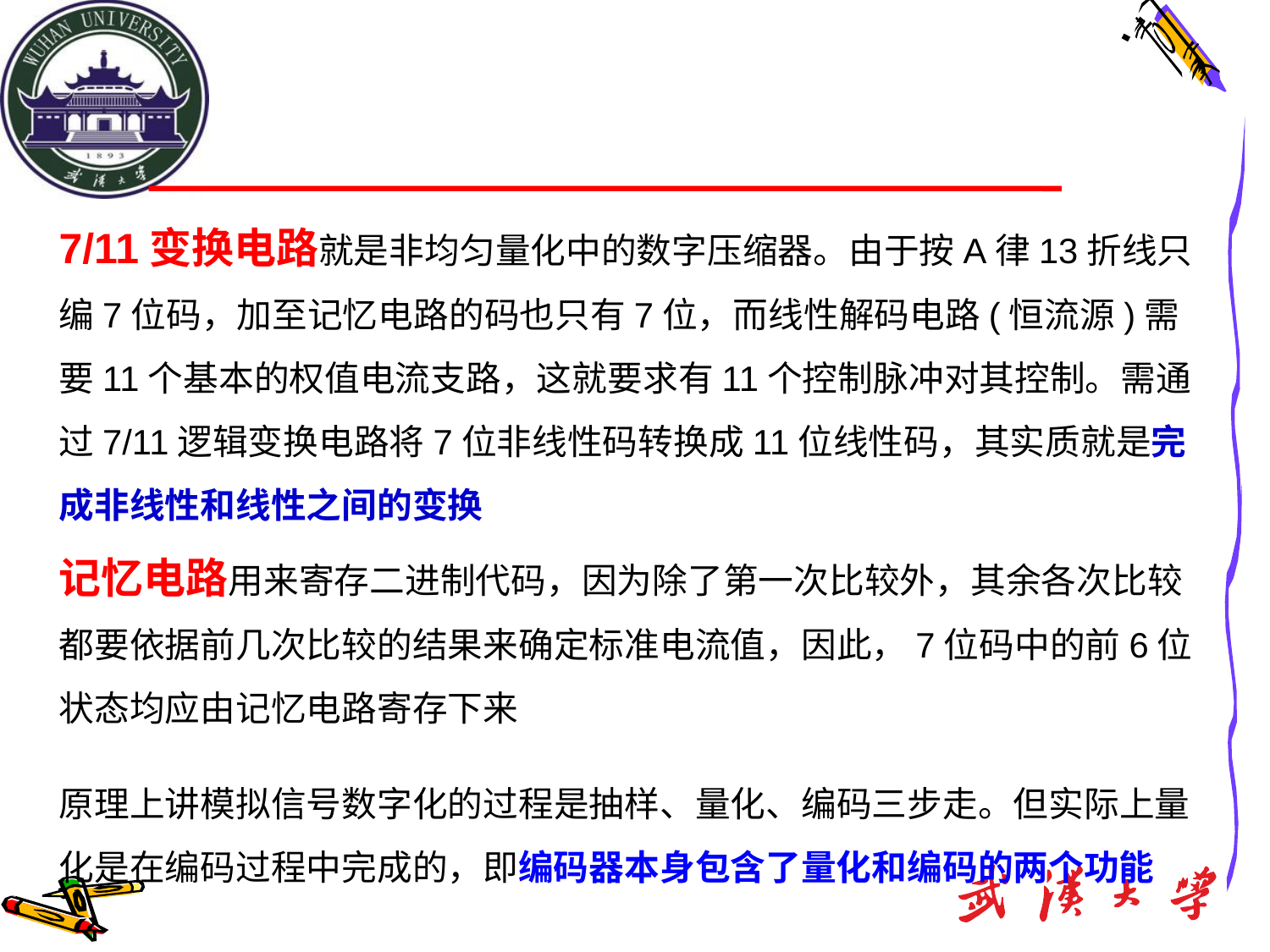

7/11变换电路就是非均匀量化中的数字压缩器。由于按A律13折线只编7位码，加至记忆电路的码也只有7位，而线性解码电路(恒流源)需要11个基本的权值电流支路，这就要求有11个控制脉冲对其控制。需通过7/11逻辑变换电路将7位非线性码转换成11位线性码，其实质就是完成非线性和线性之间的变换
记忆电路用来寄存二进制代码，因为除了第一次比较外，其余各次比较都要依据前几次比较的结果来确定标准电流值，因此，7位码中的前6位状态均应由记忆电路寄存下来

原理上讲模拟信号数字化的过程是抽样、量化、编码三步走。但实际上量化是在编码过程中完成的，即编码器本身包含了量化和编码的两个功能